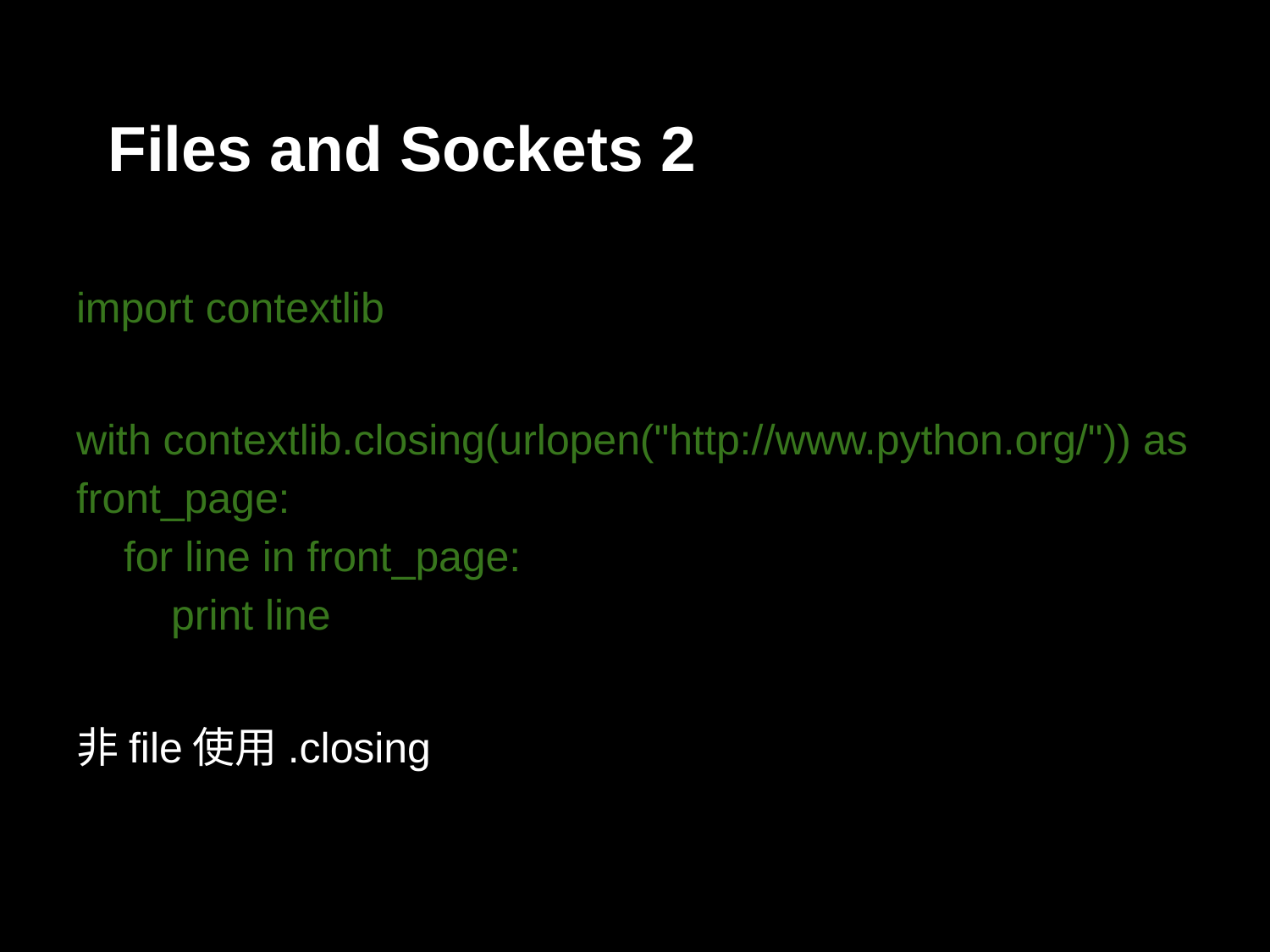

# Files and Sockets 2

import contextlib

with contextlib.closing(urlopen("http://www.python.org/")) as front_page:
    for line in front_page:
        print line

非file使用.closing